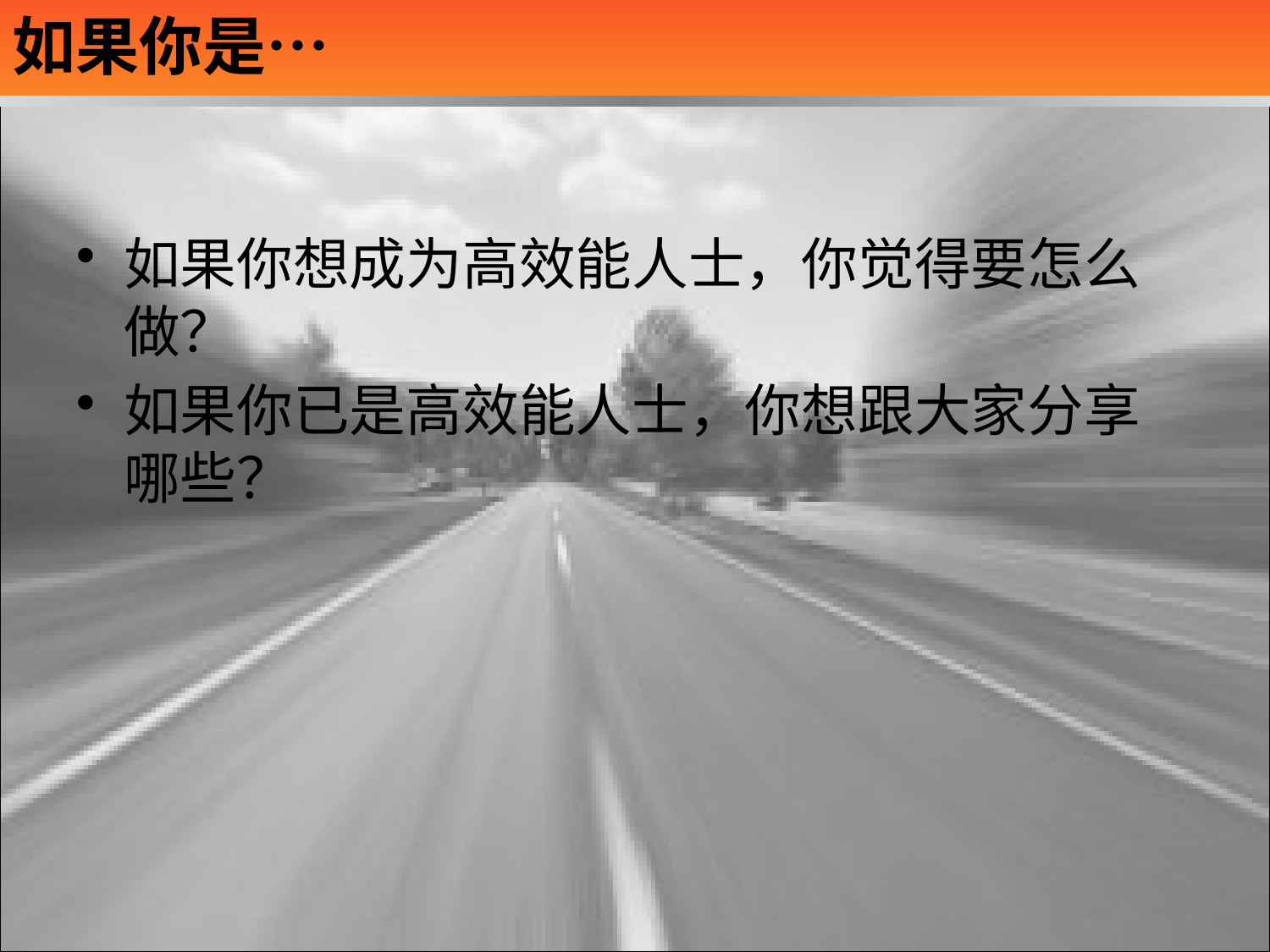

# 如果你是…
如果你想成为高效能人士，你觉得要怎么做？
如果你已是高效能人士，你想跟大家分享哪些？